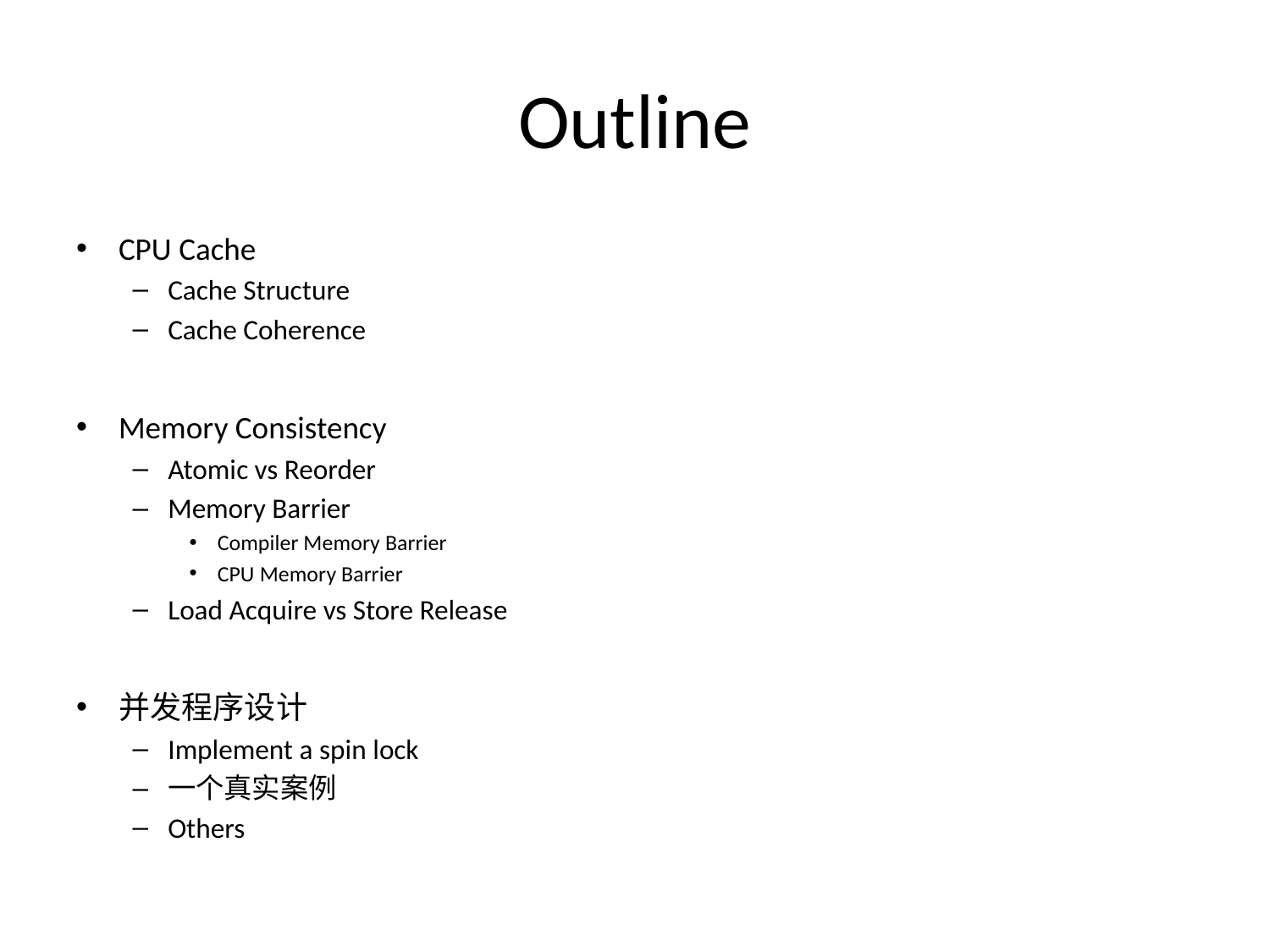

# Outline
CPU Cache
Cache Structure
Cache Coherence

Memory Consistency
Atomic vs Reorder
Memory Barrier
Compiler Memory Barrier
CPU Memory Barrier
Load Acquire vs Store Release

并发程序设计
Implement a spin lock
一个真实案例
Others